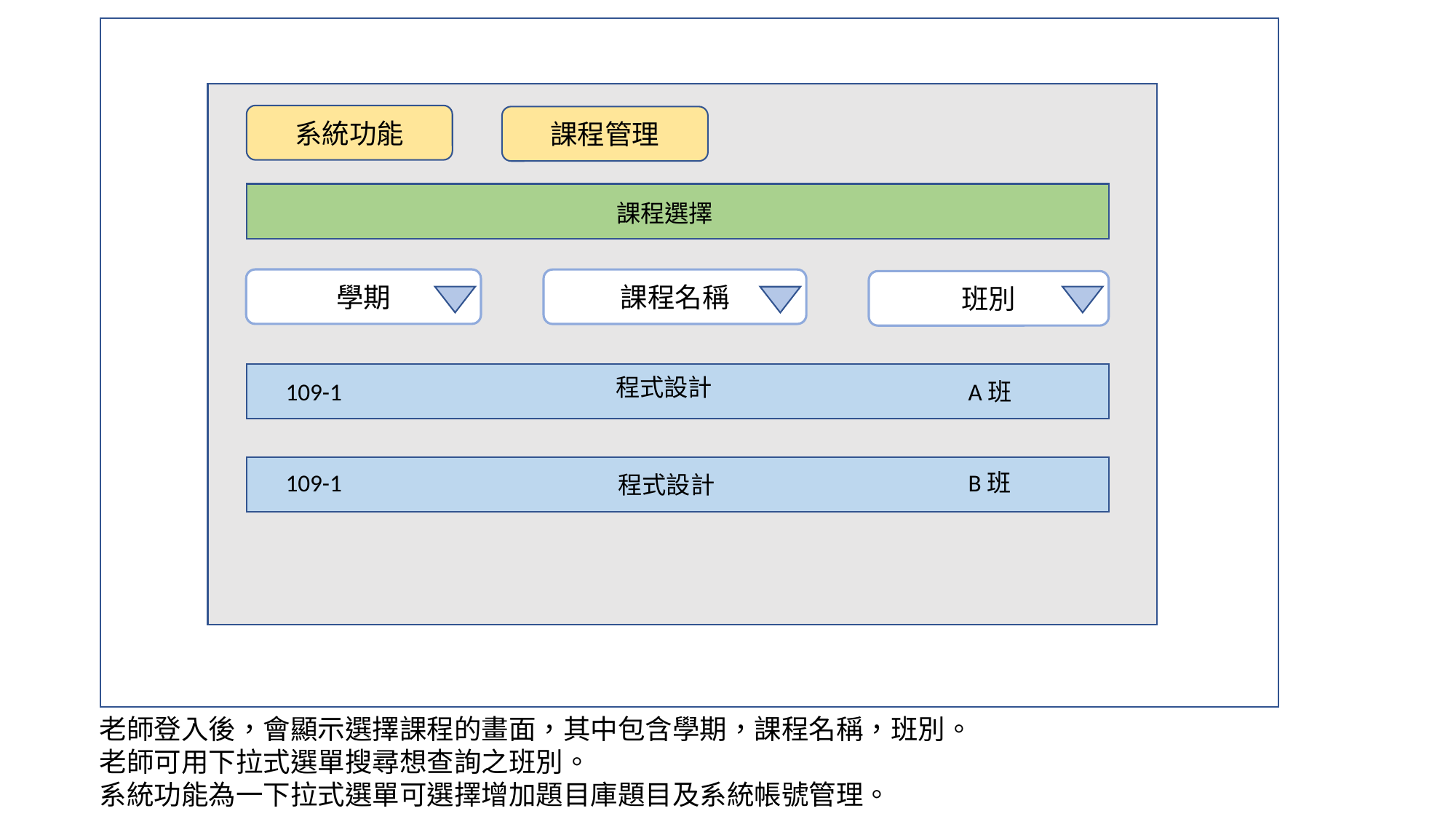

系統功能
課程管理

課程選擇
學期
課程名稱
班別

程式設計
A班
109-1

109-1
B班
程式設計
老師登入後，會顯示選擇課程的畫面，其中包含學期，課程名稱，班別。
老師可用下拉式選單搜尋想查詢之班別。
系統功能為一下拉式選單可選擇增加題目庫題目及系統帳號管理。